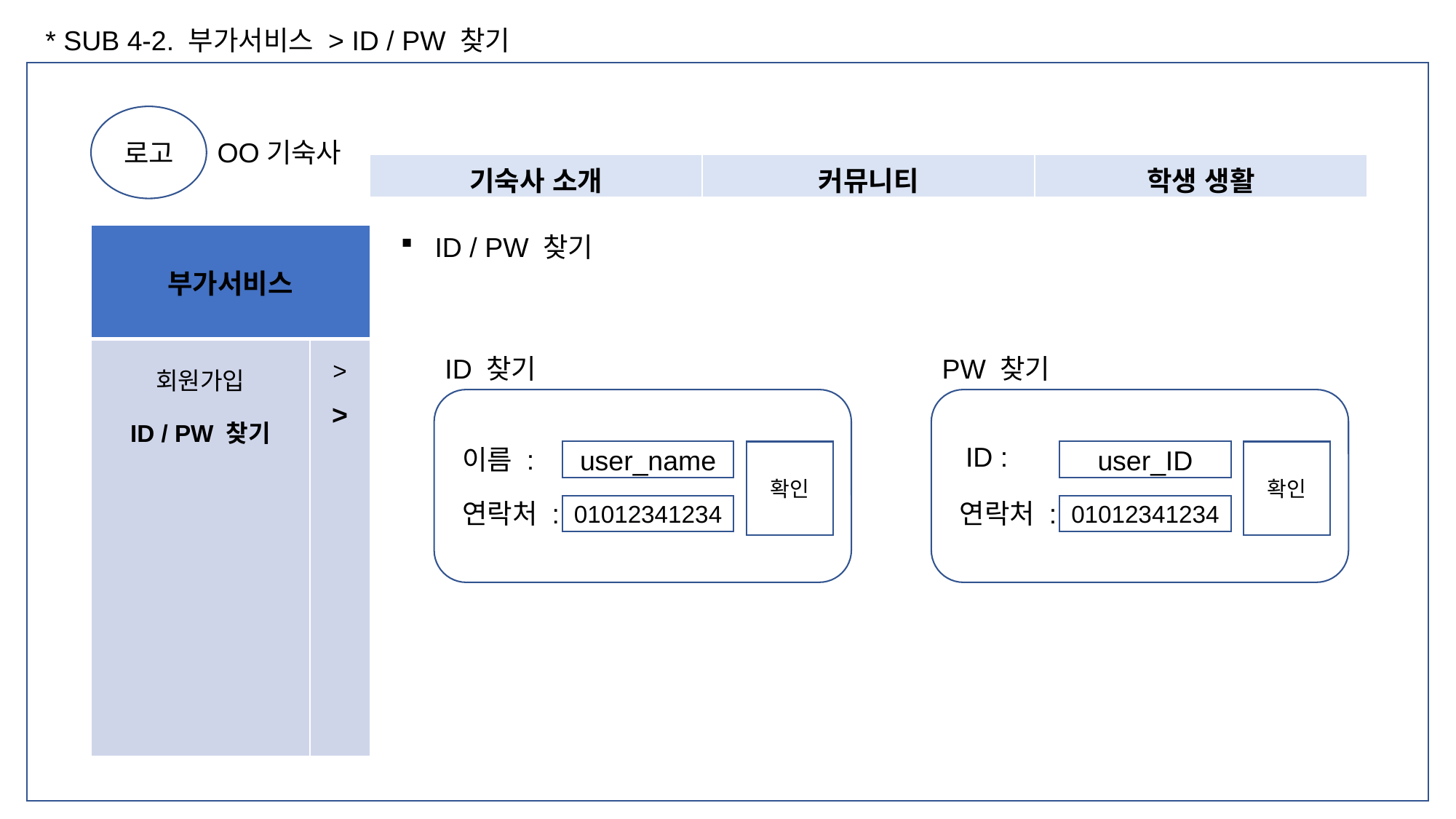

* SUB 4-2. 부가서비스 > ID / PW 찾기

로고
OO기숙사
| 기숙사 소개 | 커뮤니티 | 학생 생활 |
| --- | --- | --- |
| 부가서비스 |  |
| --- | --- |
| 회원가입 ID / PW 찾기 | > > |
ID / PW 찾기
ID 찾기

이름 :
user_name
확인
연락처 :
01012341234
PW 찾기

ID :
user_ID
확인
연락처 :
01012341234